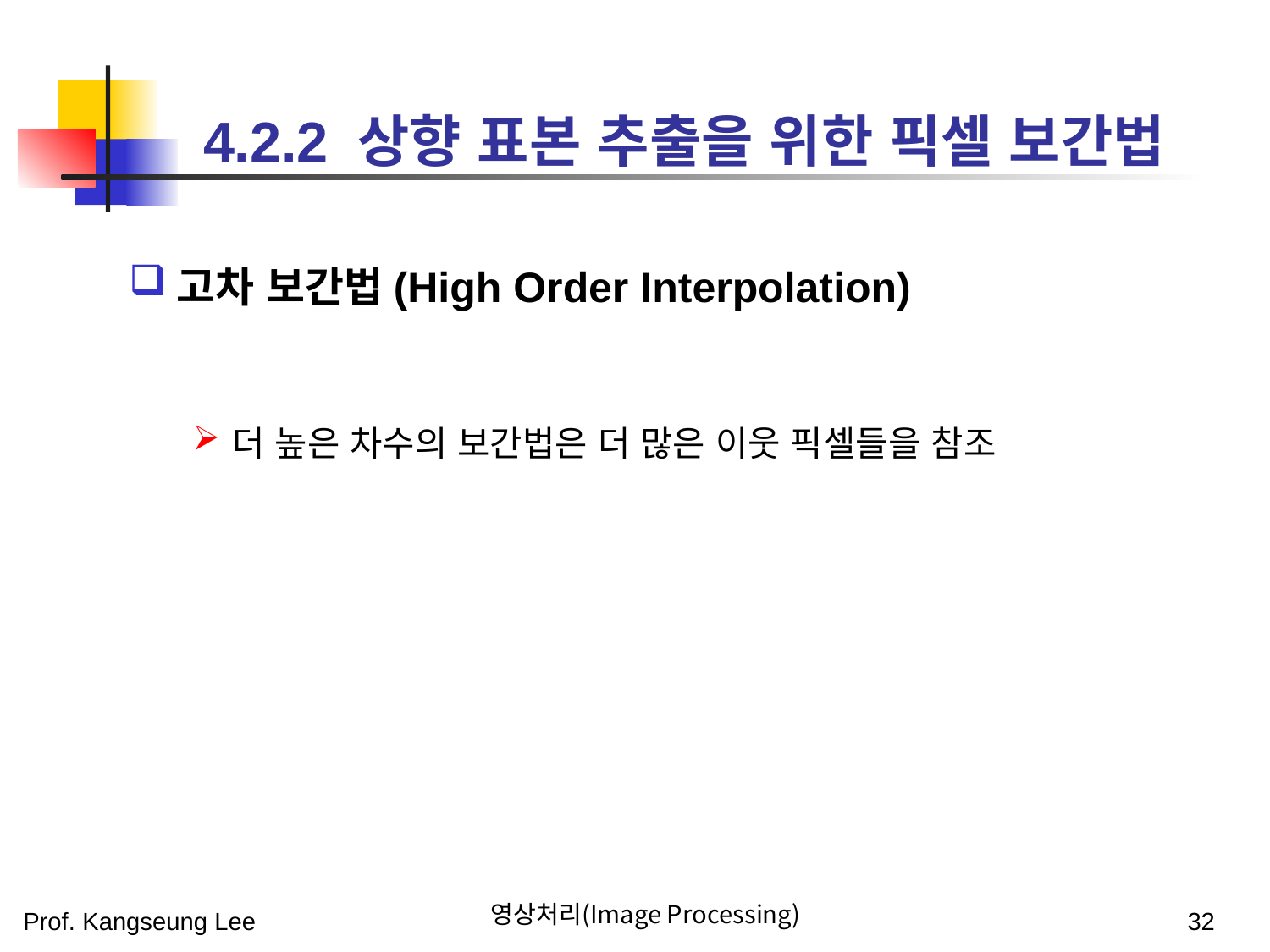

# 4.2.2 상향 표본 추출을 위한 픽셀 보간법
고차 보간법(High Order Interpolation)

더 높은 차수의 보간법은 더 많은 이웃 픽셀들을 참조
영상처리(Image Processing)
32